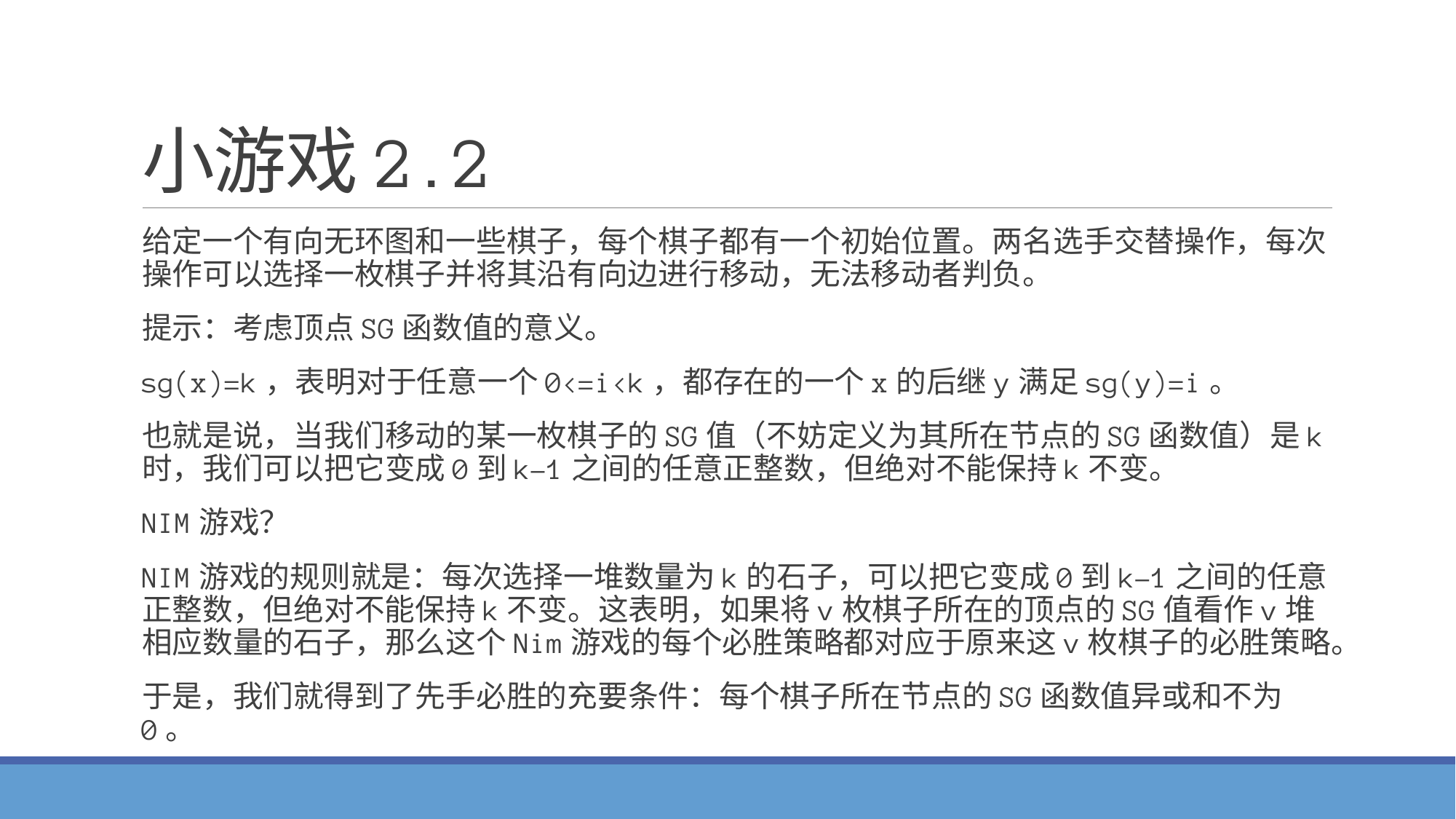

# 小游戏2.2
给定一个有向无环图和一些棋子，每个棋子都有一个初始位置。两名选手交替操作，每次操作可以选择一枚棋子并将其沿有向边进行移动，无法移动者判负。
提示：考虑顶点SG函数值的意义。
sg(x)=k，表明对于任意一个0<=i<k，都存在的一个x的后继y满足sg(y)=i。
也就是说，当我们移动的某一枚棋子的SG值（不妨定义为其所在节点的SG函数值）是k时，我们可以把它变成0到k-1之间的任意正整数，但绝对不能保持k不变。
NIM游戏？
NIM游戏的规则就是：每次选择一堆数量为k的石子，可以把它变成0到k-1之间的任意正整数，但绝对不能保持k不变。这表明，如果将v枚棋子所在的顶点的SG值看作v堆相应数量的石子，那么这个Nim游戏的每个必胜策略都对应于原来这v枚棋子的必胜策略。
于是，我们就得到了先手必胜的充要条件：每个棋子所在节点的SG函数值异或和不为0。